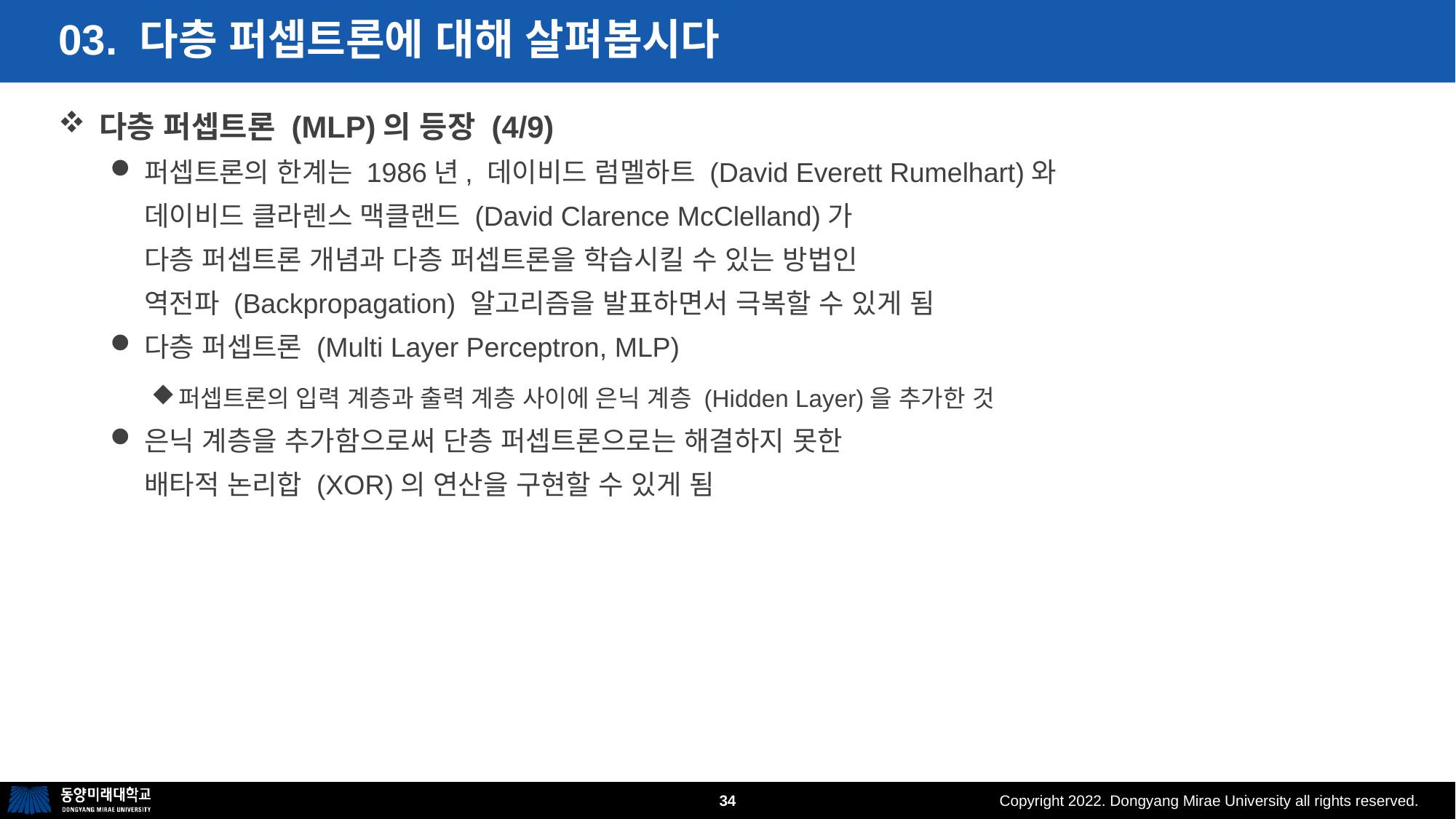

# 03. 다층 퍼셉트론에 대해 살펴봅시다
다층 퍼셉트론 (MLP)의 등장 (4/9)
퍼셉트론의 한계는 1986년, 데이비드 럼멜하트 (David Everett Rumelhart)와
데이비드 클라렌스 맥클랜드 (David Clarence McClelland)가
다층 퍼셉트론 개념과 다층 퍼셉트론을 학습시킬 수 있는 방법인
역전파 (Backpropagation) 알고리즘을 발표하면서 극복할 수 있게 됨
다층 퍼셉트론 (Multi Layer Perceptron, MLP)
퍼셉트론의 입력 계층과 출력 계층 사이에 은닉 계층 (Hidden Layer)을 추가한 것
은닉 계층을 추가함으로써 단층 퍼셉트론으로는 해결하지 못한
배타적 논리합 (XOR)의 연산을 구현할 수 있게 됨
34